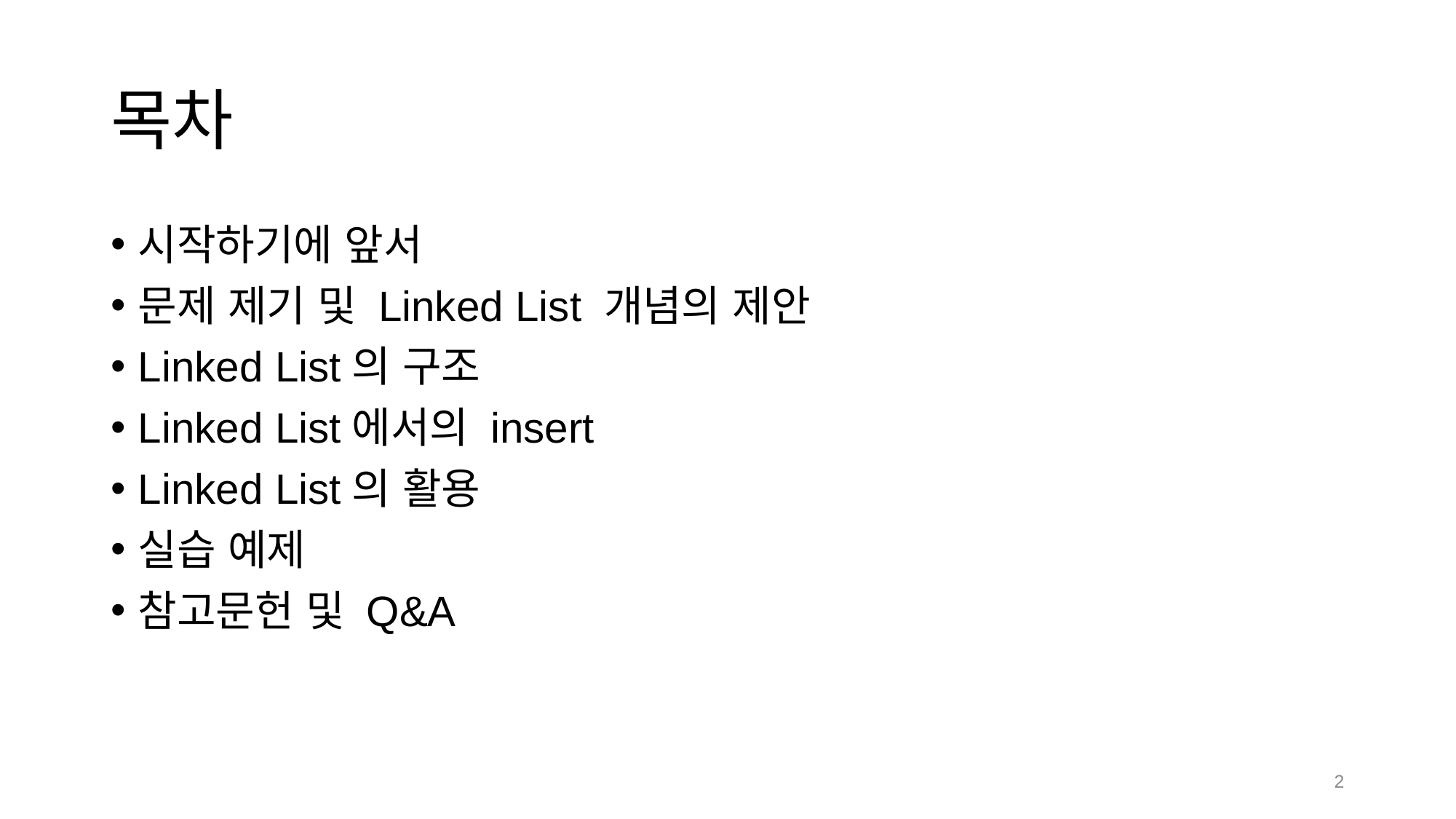

# 목차
시작하기에 앞서
문제 제기 및 Linked List 개념의 제안
Linked List의 구조
Linked List에서의 insert
Linked List의 활용
실습 예제
참고문헌 및 Q&A
2